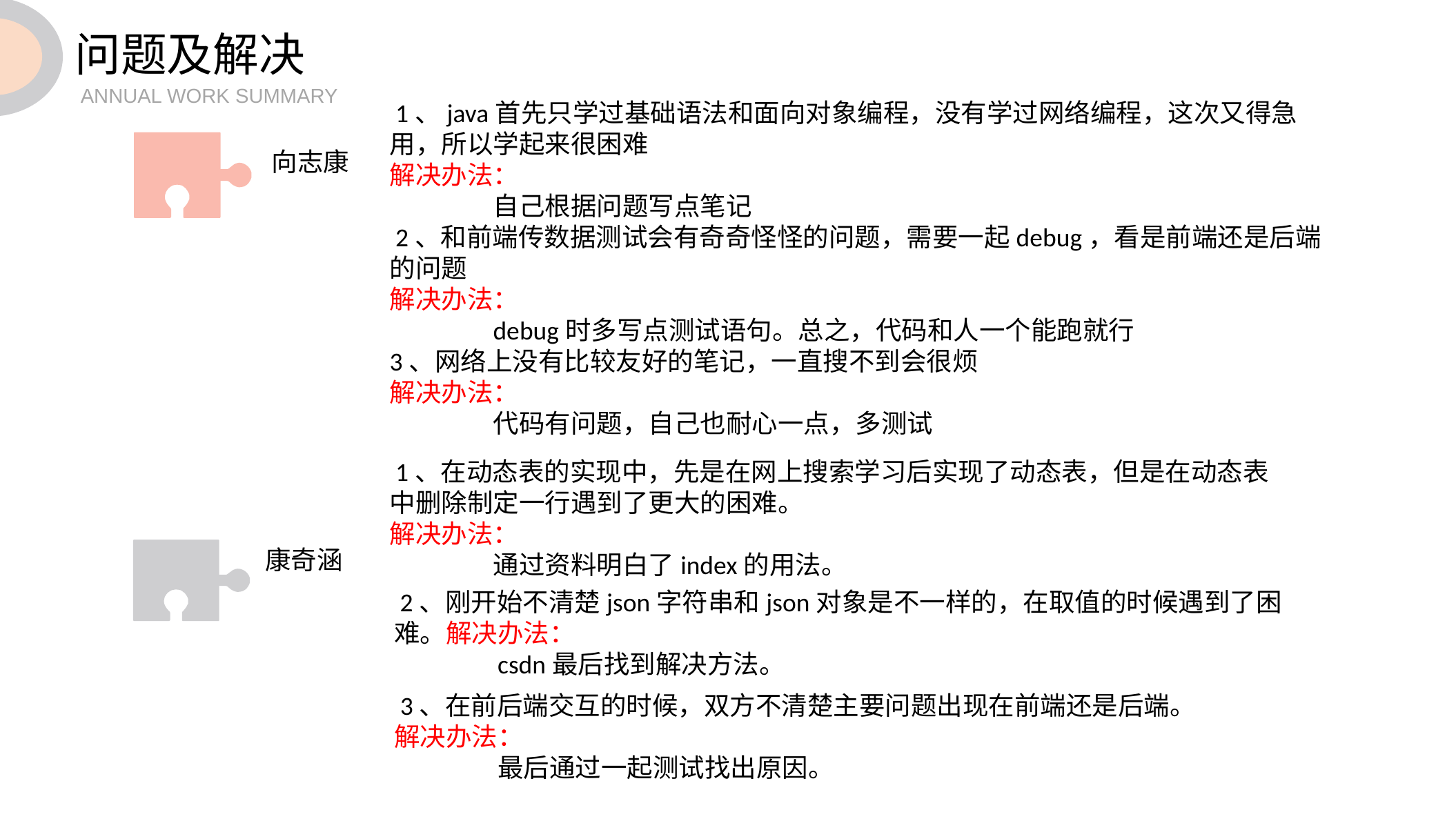

问题及解决

 ANNUAL WORK SUMMARY
 1、java首先只学过基础语法和面向对象编程，没有学过网络编程，这次又得急用，所以学起来很困难
解决办法：
	自己根据问题写点笔记
 2、和前端传数据测试会有奇奇怪怪的问题，需要一起debug，看是前端还是后端的问题
解决办法：
	debug时多写点测试语句。总之，代码和人一个能跑就行
3、网络上没有比较友好的笔记，一直搜不到会很烦
解决办法：
	代码有问题，自己也耐心一点，多测试

向志康
 1、在动态表的实现中，先是在网上搜索学习后实现了动态表，但是在动态表中删除制定一行遇到了更大的困难。
解决办法：
	通过资料明白了index的用法。
 2、刚开始不清楚json字符串和json对象是不一样的，在取值的时候遇到了困难。解决办法：
	csdn最后找到解决方法。
 3、在前后端交互的时候，双方不清楚主要问题出现在前端还是后端。
解决办法：
	最后通过一起测试找出原因。

康奇涵